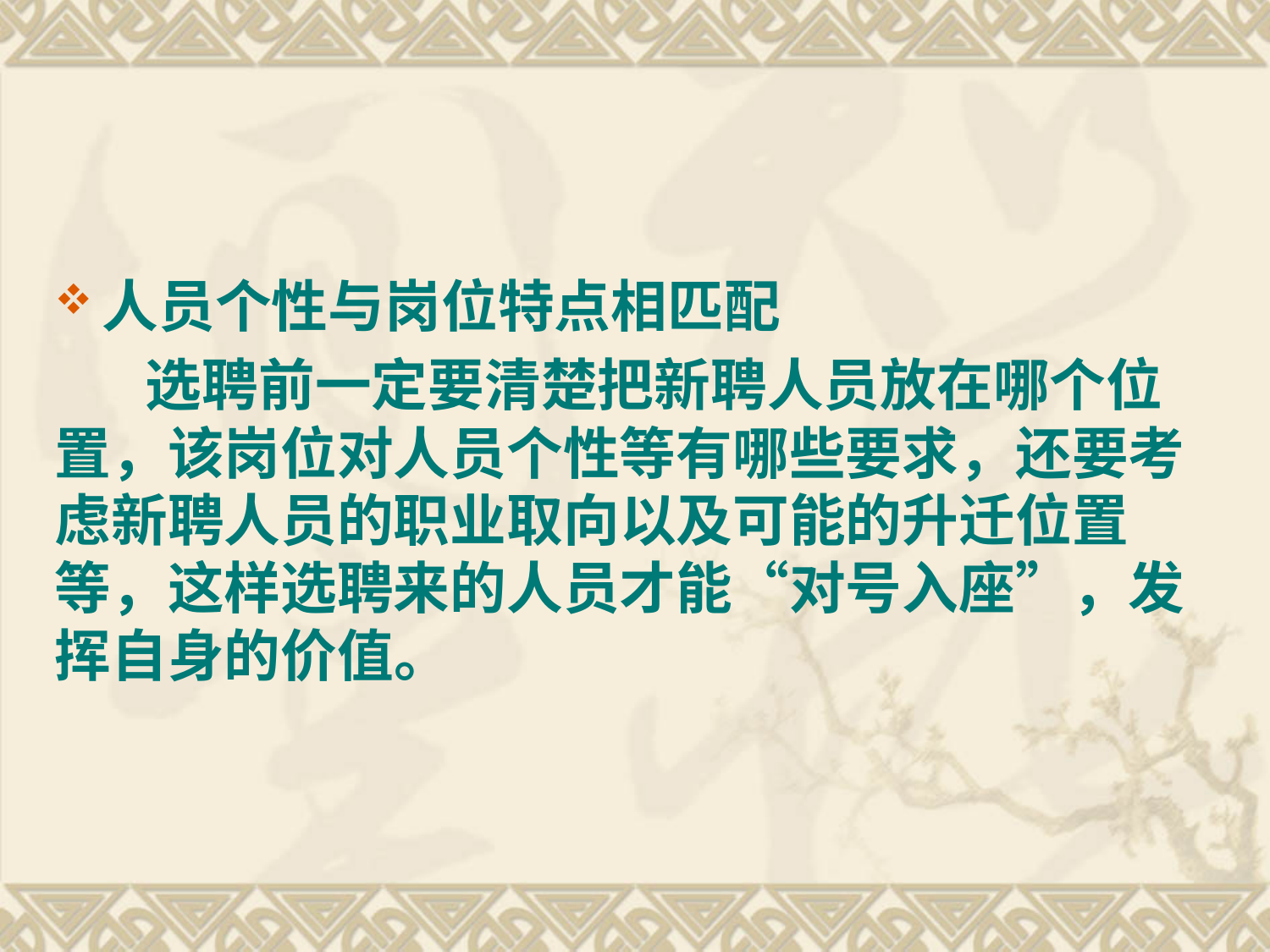

#
人员个性与岗位特点相匹配
      选聘前一定要清楚把新聘人员放在哪个位置，该岗位对人员个性等有哪些要求，还要考虑新聘人员的职业取向以及可能的升迁位置等，这样选聘来的人员才能“对号入座”，发挥自身的价值。